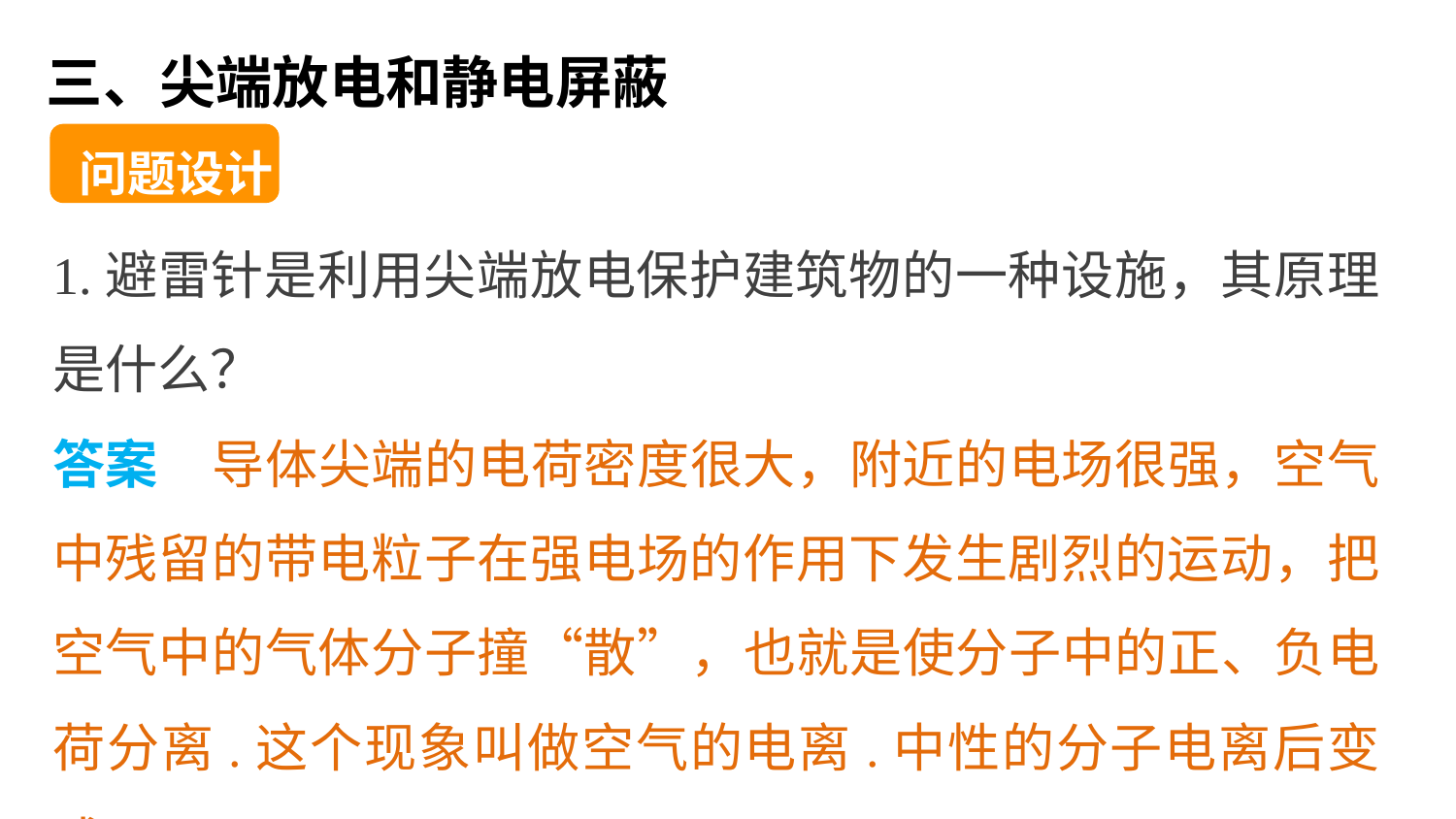

三、尖端放电和静电屏蔽
 问题设计
1.避雷针是利用尖端放电保护建筑物的一种设施，其原理是什么？
答案　导体尖端的电荷密度很大，附近的电场很强，空气中残留的带电粒子在强电场的作用下发生剧烈的运动，把空气中的气体分子撞“散”，也就是使分子中的正、负电荷分离.这个现象叫做空气的电离.中性的分子电离后变成